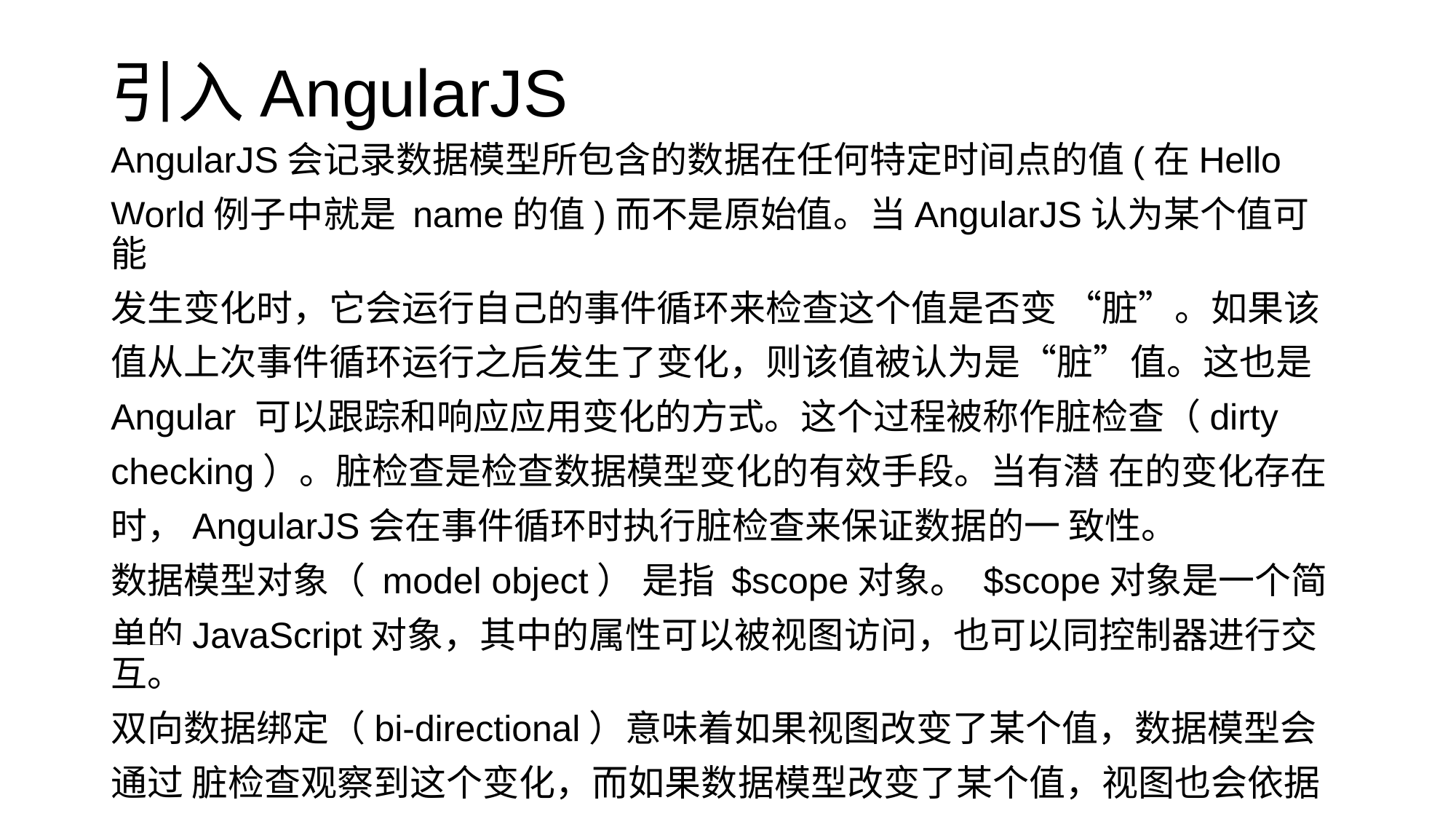

# 引入AngularJS
AngularJS会记录数据模型所包含的数据在任何特定时间点的值(在Hello
World例子中就是 name的值)而不是原始值。当AngularJS认为某个值可能
发生变化时，它会运行自己的事件循环来检查这个值是否变 “脏”。如果该
值从上次事件循环运行之后发生了变化，则该值被认为是“脏”值。这也是
Angular 可以跟踪和响应应用变化的方式。这个过程被称作脏检查（dirty
checking）。脏检查是检查数据模型变化的有效手段。当有潜 在的变化存在
时，AngularJS会在事件循环时执行脏检查来保证数据的一 致性。
数据模型对象（ model object） 是指 $scope对象。 $scope对象是一个简
单的JavaScript对象，其中的属性可以被视图访问，也可以同控制器进行交互。
双向数据绑定（bi-directional）意味着如果视图改变了某个值，数据模型会
通过 脏检查观察到这个变化，而如果数据模型改变了某个值，视图也会依据
变化重新渲染。